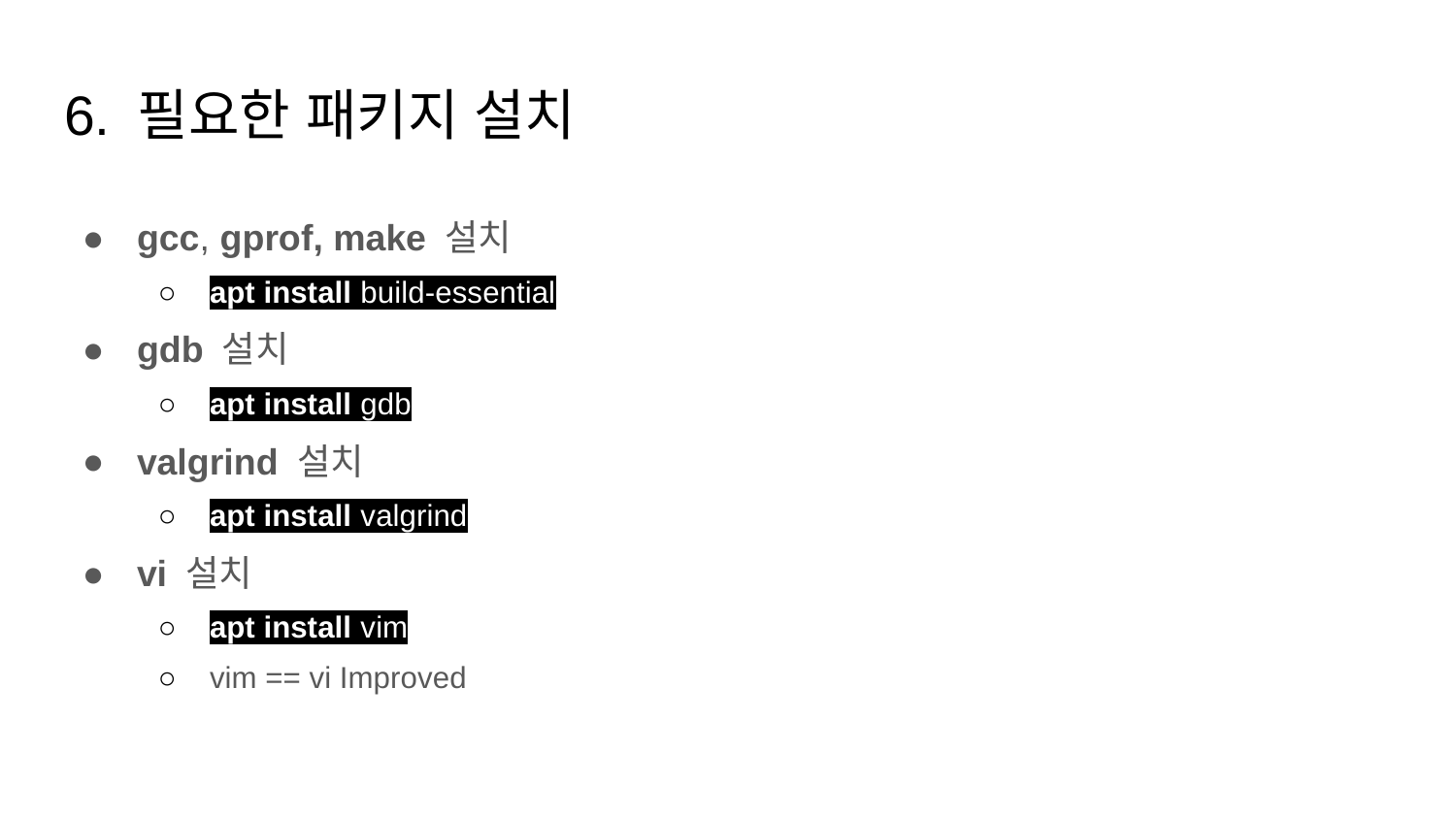

# 6. 필요한 패키지 설치
gcc, gprof, make 설치
apt install build-essential
gdb 설치
apt install gdb
valgrind 설치
apt install valgrind
vi 설치
apt install vim
vim == vi Improved